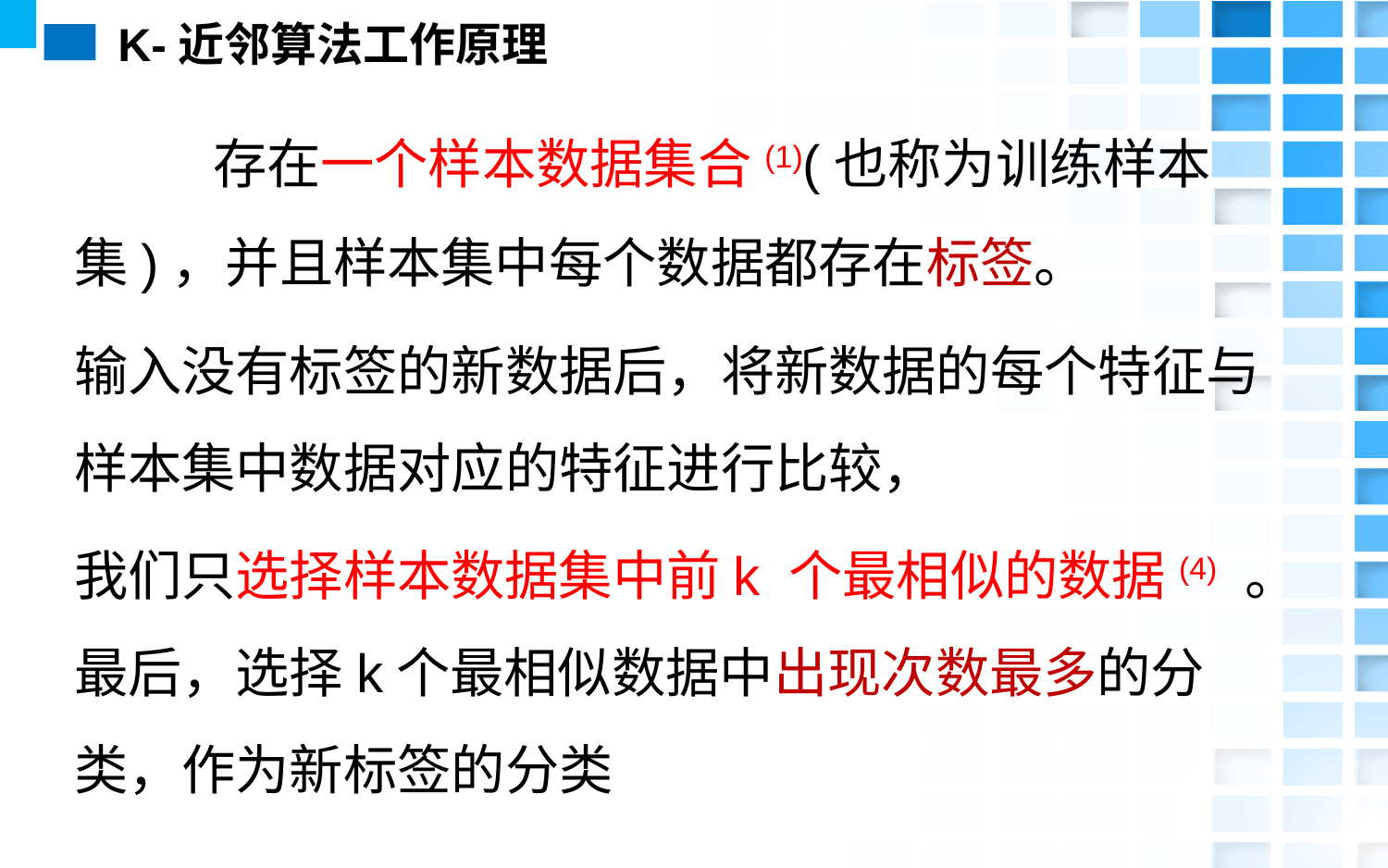

# K-近邻算法工作原理
	存在一个样本数据集合(1)(也称为训练样本集)，并且样本集中每个数据都存在标签。
输入没有标签的新数据后，将新数据的每个特征与样本集中数据对应的特征进行比较，
我们只选择样本数据集中前k 个最相似的数据(4) 。最后，选择k个最相似数据中出现次数最多的分类，作为新标签的分类